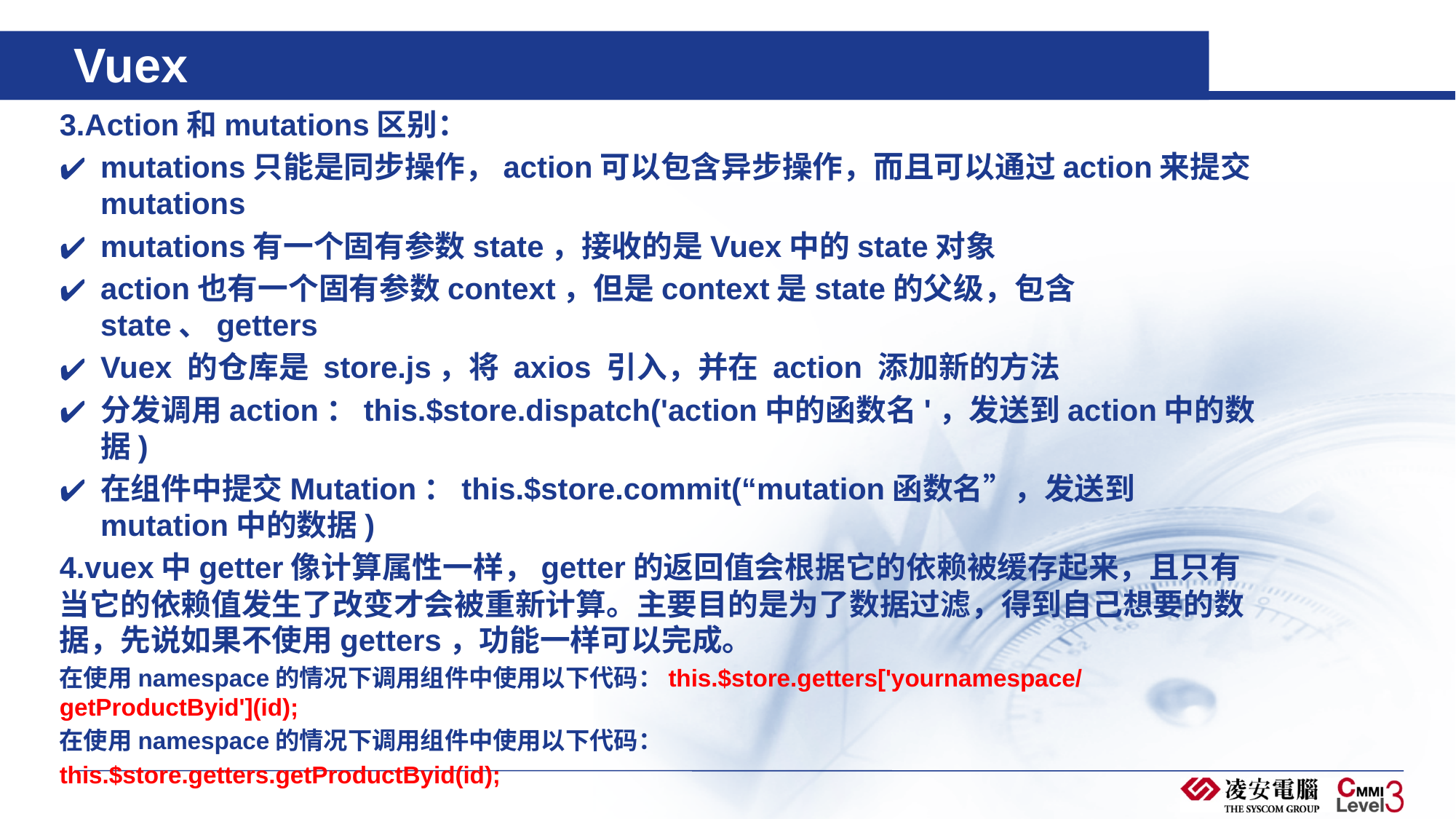

# Vuex
3.Action和mutations区别：
mutations只能是同步操作，action可以包含异步操作，而且可以通过action来提交mutations
mutations有一个固有参数state，接收的是Vuex中的state对象
action也有一个固有参数context，但是context是state的父级，包含state、getters
Vuex 的仓库是 store.js，将 axios 引入，并在 action 添加新的方法
分发调用action：this.$store.dispatch('action中的函数名'，发送到action中的数据)
在组件中提交Mutation：this.$store.commit(“mutation函数名”，发送到mutation中的数据)
4.vuex中getter像计算属性一样，getter的返回值会根据它的依赖被缓存起来，且只有当它的依赖值发生了改变才会被重新计算。主要目的是为了数据过滤，得到自己想要的数据，先说如果不使用getters，功能一样可以完成。
在使用namespace的情况下调用组件中使用以下代码：this.$store.getters['yournamespace/getProductByid'](id);
在使用namespace的情况下调用组件中使用以下代码：
this.$store.getters.getProductByid(id);